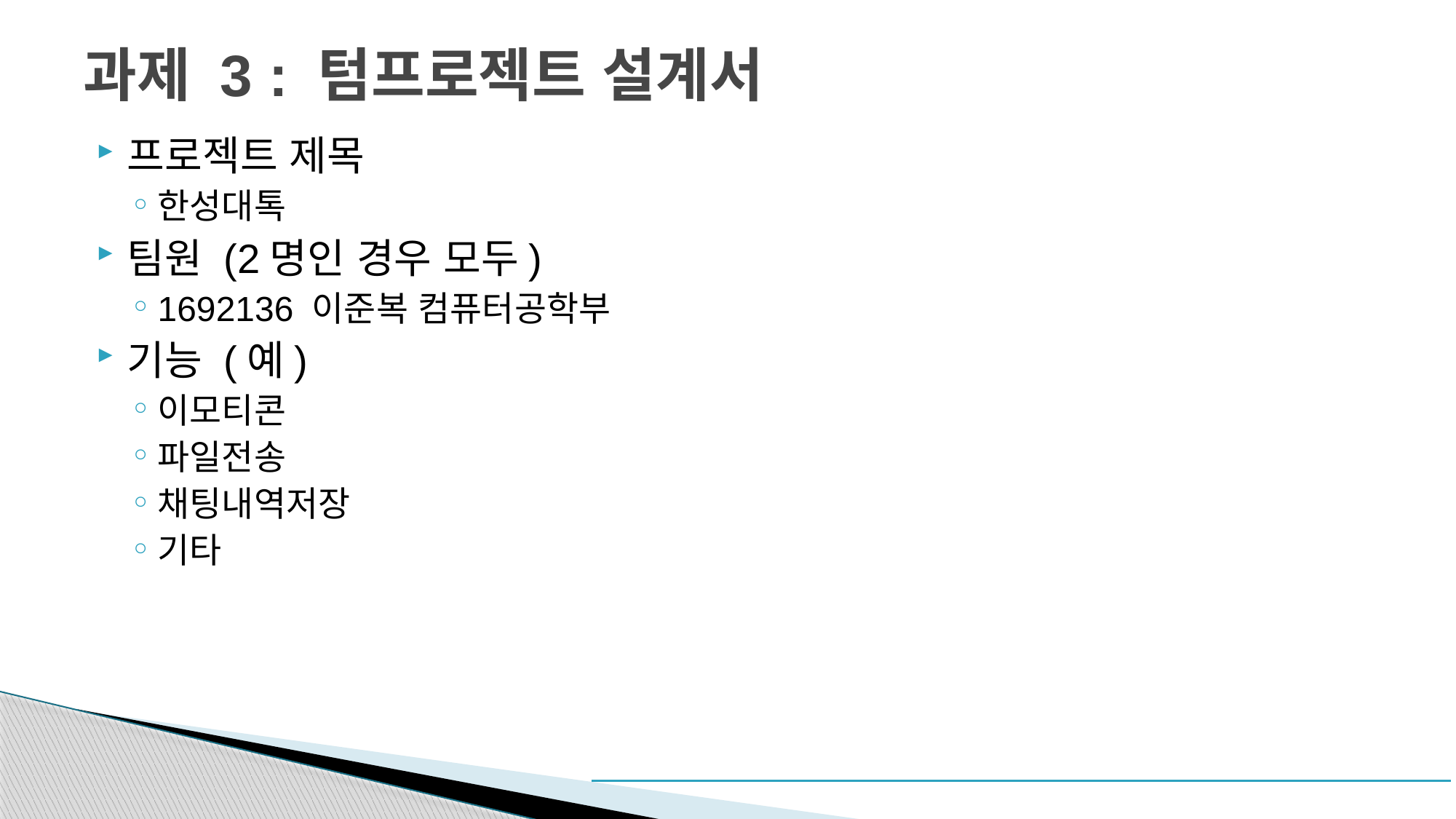

# 과제 3 : 텀프로젝트 설계서
프로젝트 제목
한성대톡
팀원 (2명인 경우 모두)
1692136 이준복 컴퓨터공학부
기능 (예)
이모티콘
파일전송
채팅내역저장
기타